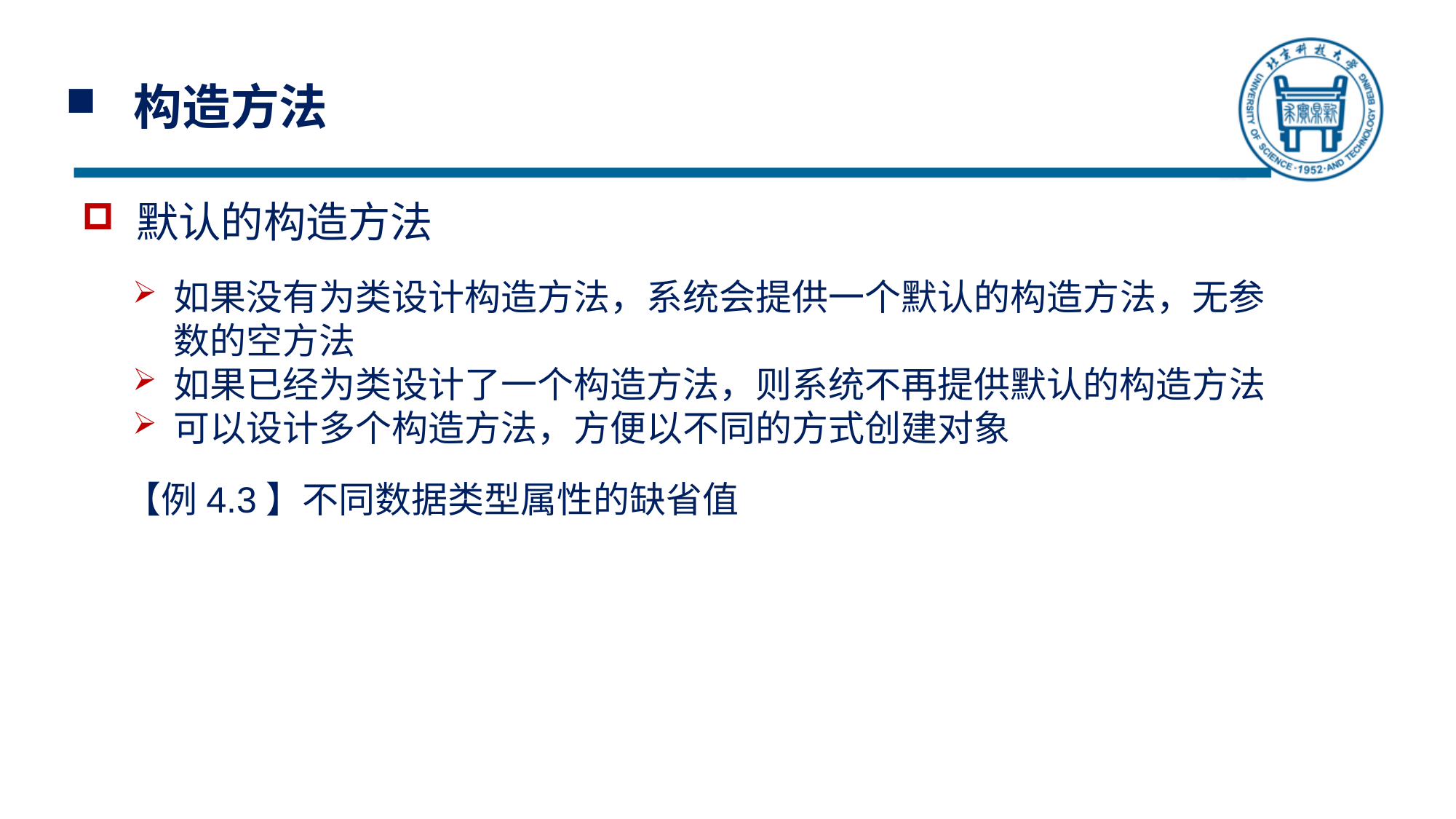

# 构造方法
默认的构造方法
如果没有为类设计构造方法，系统会提供一个默认的构造方法，无参数的空方法
如果已经为类设计了一个构造方法，则系统不再提供默认的构造方法
可以设计多个构造方法，方便以不同的方式创建对象
【例4.3】不同数据类型属性的缺省值